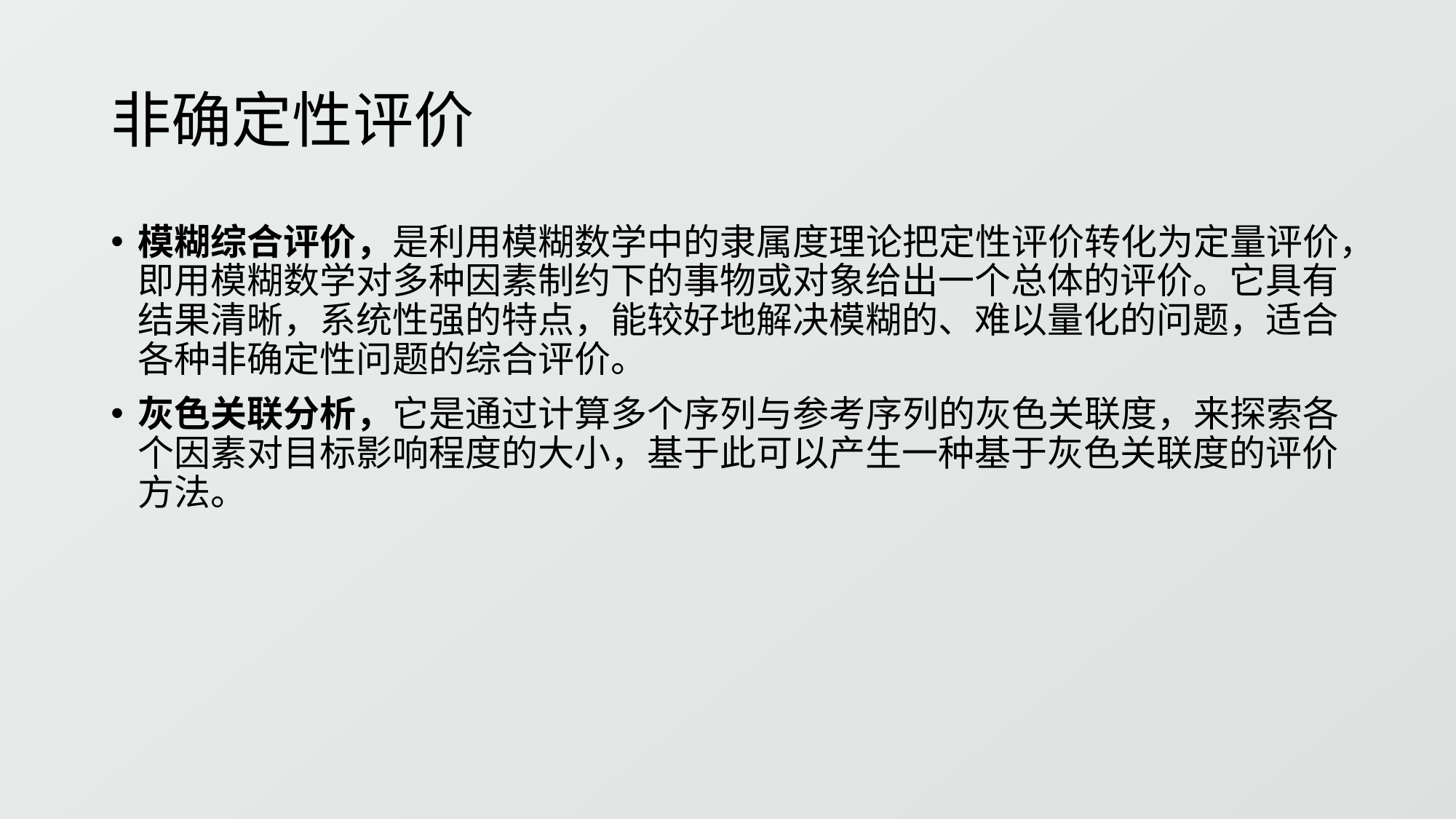

# 非确定性评价
模糊综合评价，是利用模糊数学中的隶属度理论把定性评价转化为定量评价，即用模糊数学对多种因素制约下的事物或对象给出一个总体的评价。它具有结果清晰，系统性强的特点，能较好地解决模糊的、难以量化的问题，适合各种非确定性问题的综合评价。
灰色关联分析，它是通过计算多个序列与参考序列的灰色关联度，来探索各个因素对目标影响程度的大小，基于此可以产生一种基于灰色关联度的评价方法。